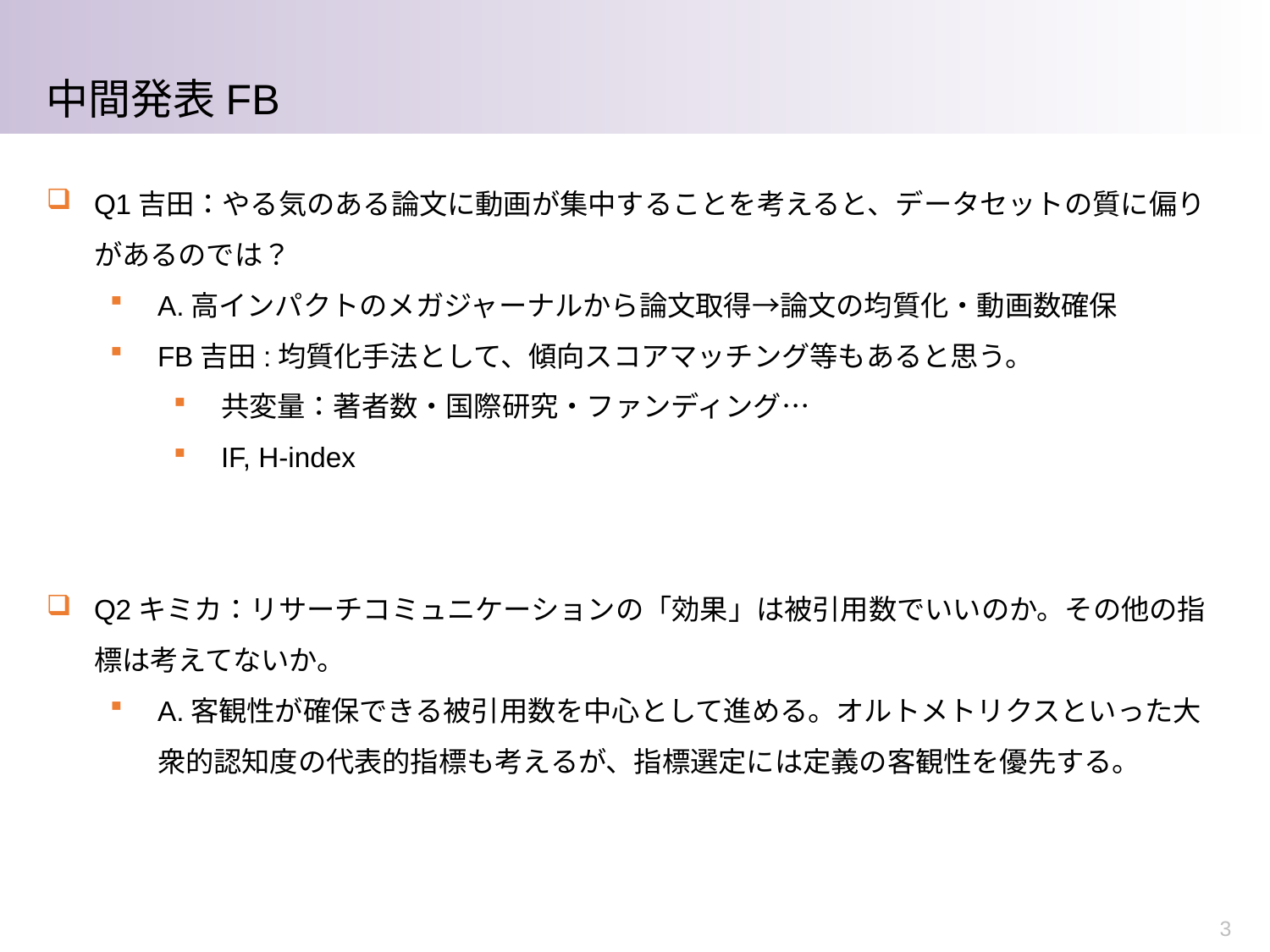

中間発表FB
Q1吉田：やる気のある論文に動画が集中することを考えると、データセットの質に偏りがあるのでは？
A.高インパクトのメガジャーナルから論文取得→論文の均質化・動画数確保
FB吉田:均質化手法として、傾向スコアマッチング等もあると思う。
共変量：著者数・国際研究・ファンディング…
IF, H-index

Q2キミカ：リサーチコミュニケーションの「効果」は被引用数でいいのか。その他の指標は考えてないか。
A.客観性が確保できる被引用数を中心として進める。オルトメトリクスといった大衆的認知度の代表的指標も考えるが、指標選定には定義の客観性を優先する。

3